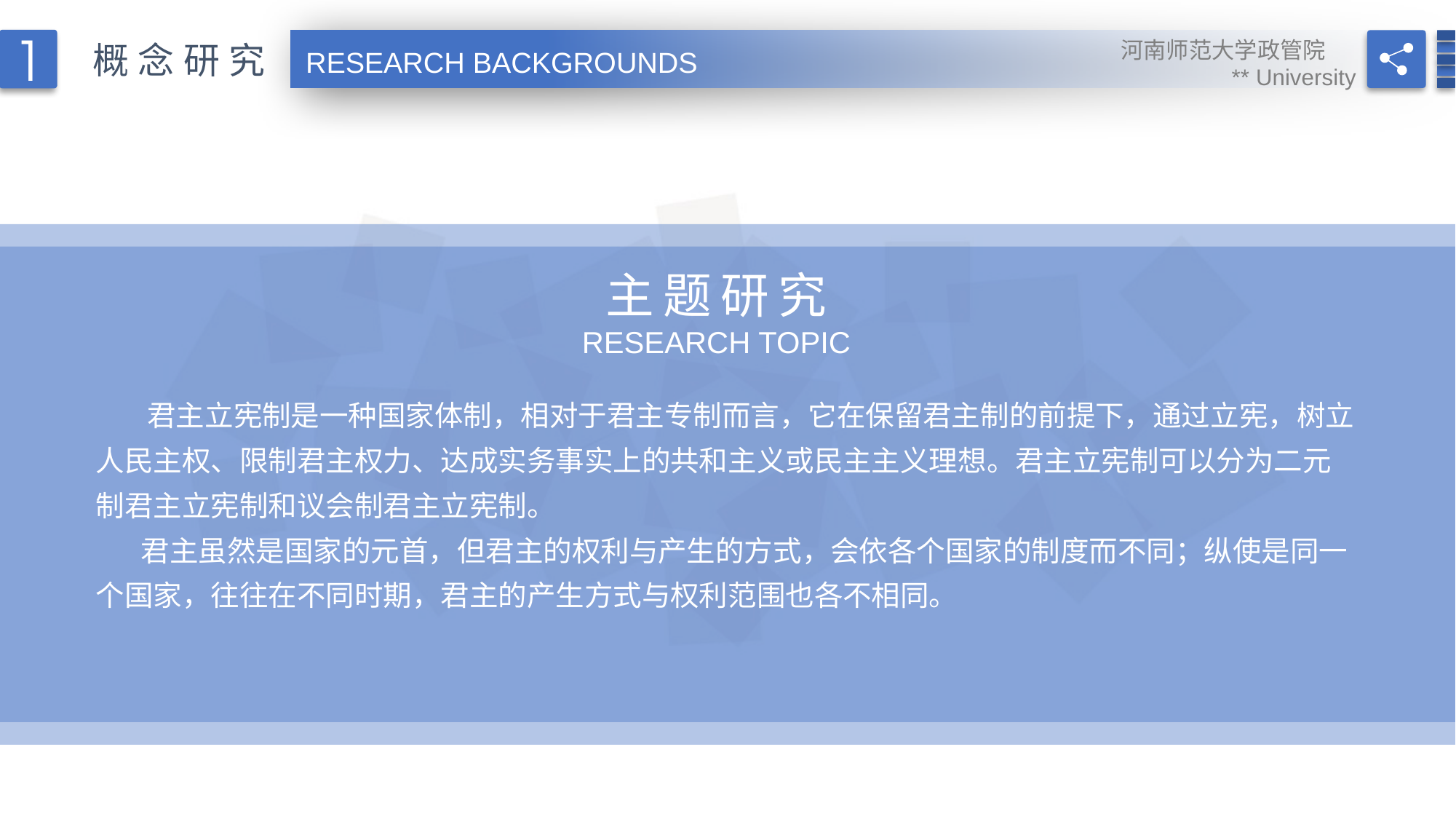

1
河南师范大学政管院
** University

概念研究
RESEARCH BACKGROUNDS

主题研究
RESEARCH TOPIC
       君主立宪制是一种国家体制，相对于君主专制而言，它在保留君主制的前提下，通过立宪，树立人民主权、限制君主权力、达成实务事实上的共和主义或民主主义理想。君主立宪制可以分为二元制君主立宪制和议会制君主立宪制。
      君主虽然是国家的元首，但君主的权利与产生的方式，会依各个国家的制度而不同；纵使是同一个国家，往往在不同时期，君主的产生方式与权利范围也各不相同。